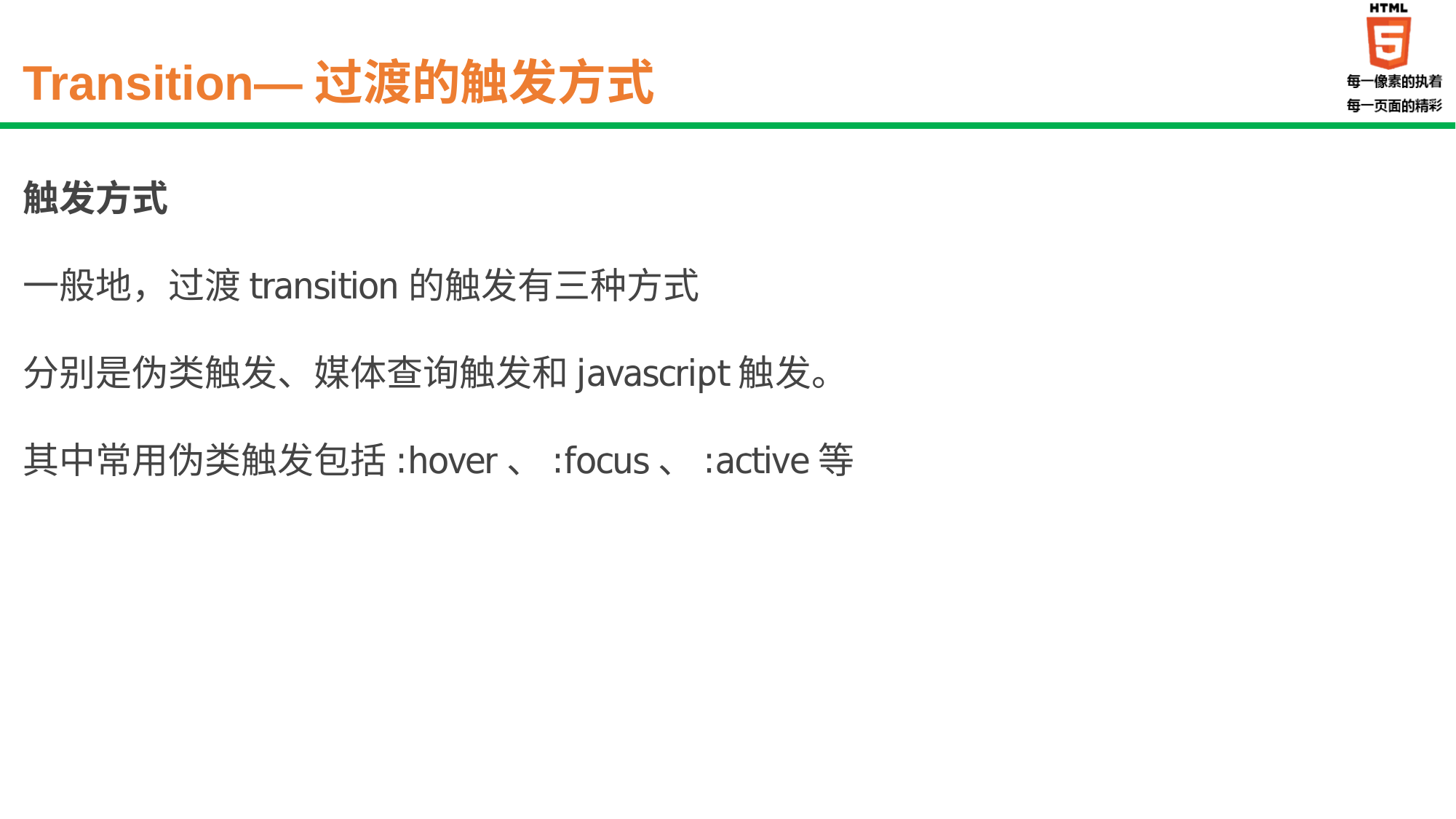

Transition—过渡的触发方式
触发方式

一般地，过渡transition的触发有三种方式

分别是伪类触发、媒体查询触发和javascript触发。

其中常用伪类触发包括:hover、:focus、:active等